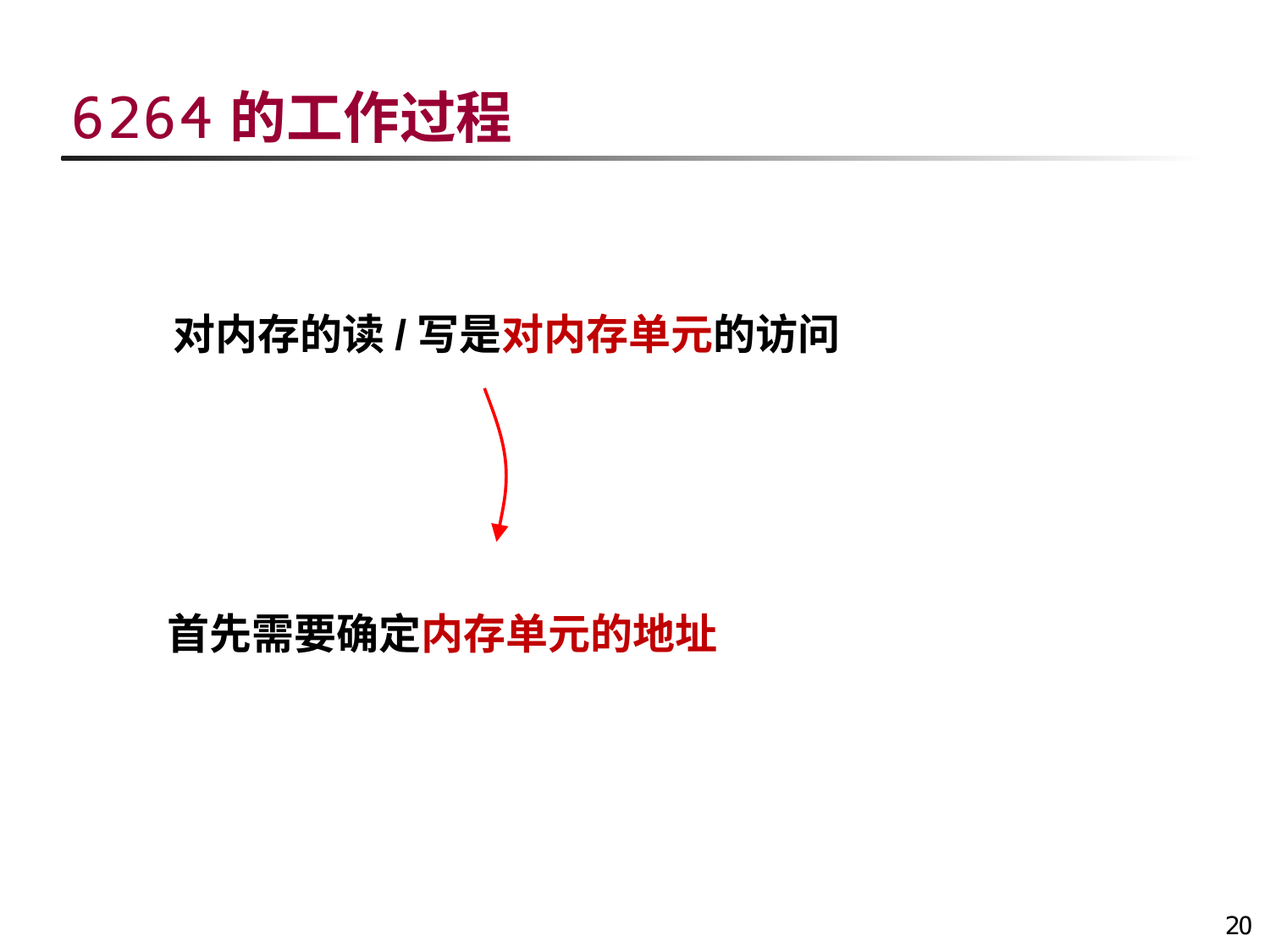

# 6264的工作过程
对内存的读/写是对内存单元的访问

首先需要确定内存单元的地址
20